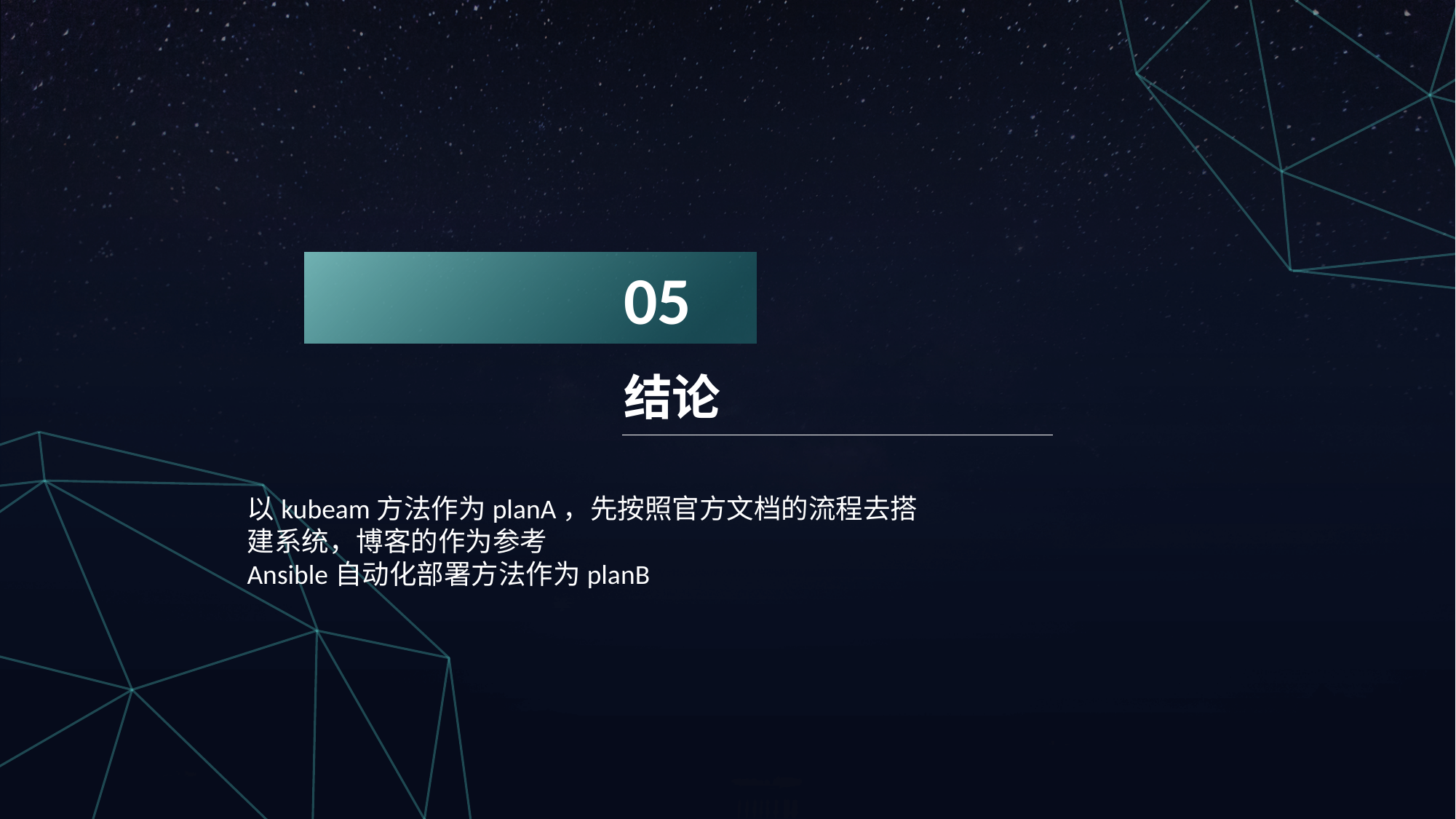

05

结论

以kubeam方法作为planA，先按照官方文档的流程去搭建系统，博客的作为参考
Ansible自动化部署方法作为planB